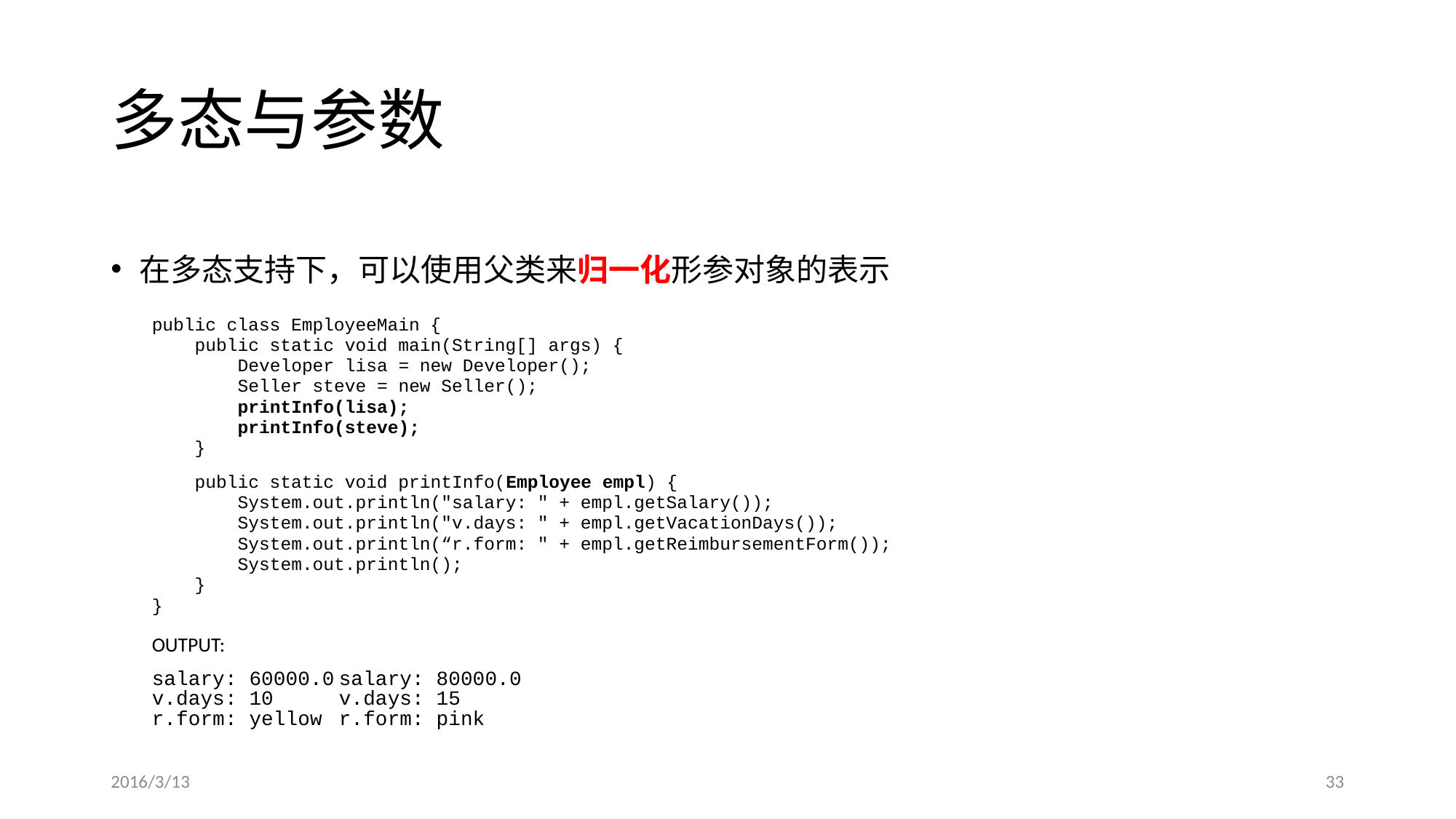

# 多态与参数
在多态支持下，可以使用父类来归一化形参对象的表示

public class EmployeeMain {
    public static void main(String[] args) {
        Developer lisa = new Developer();
        Seller steve = new Seller();
        printInfo(lisa);
        printInfo(steve);
    }

    public static void printInfo(Employee empl) {
        System.out.println("salary: " + empl.getSalary());
        System.out.println("v.days: " + empl.getVacationDays());
        System.out.println(“r.form: " + empl.getReimbursementForm());
        System.out.println();
    }
}

OUTPUT:

salary: 60000.0	salary: 80000.0
v.days: 10	v.days: 15
r.form: yellow	r.form: pink
2016/3/13
33